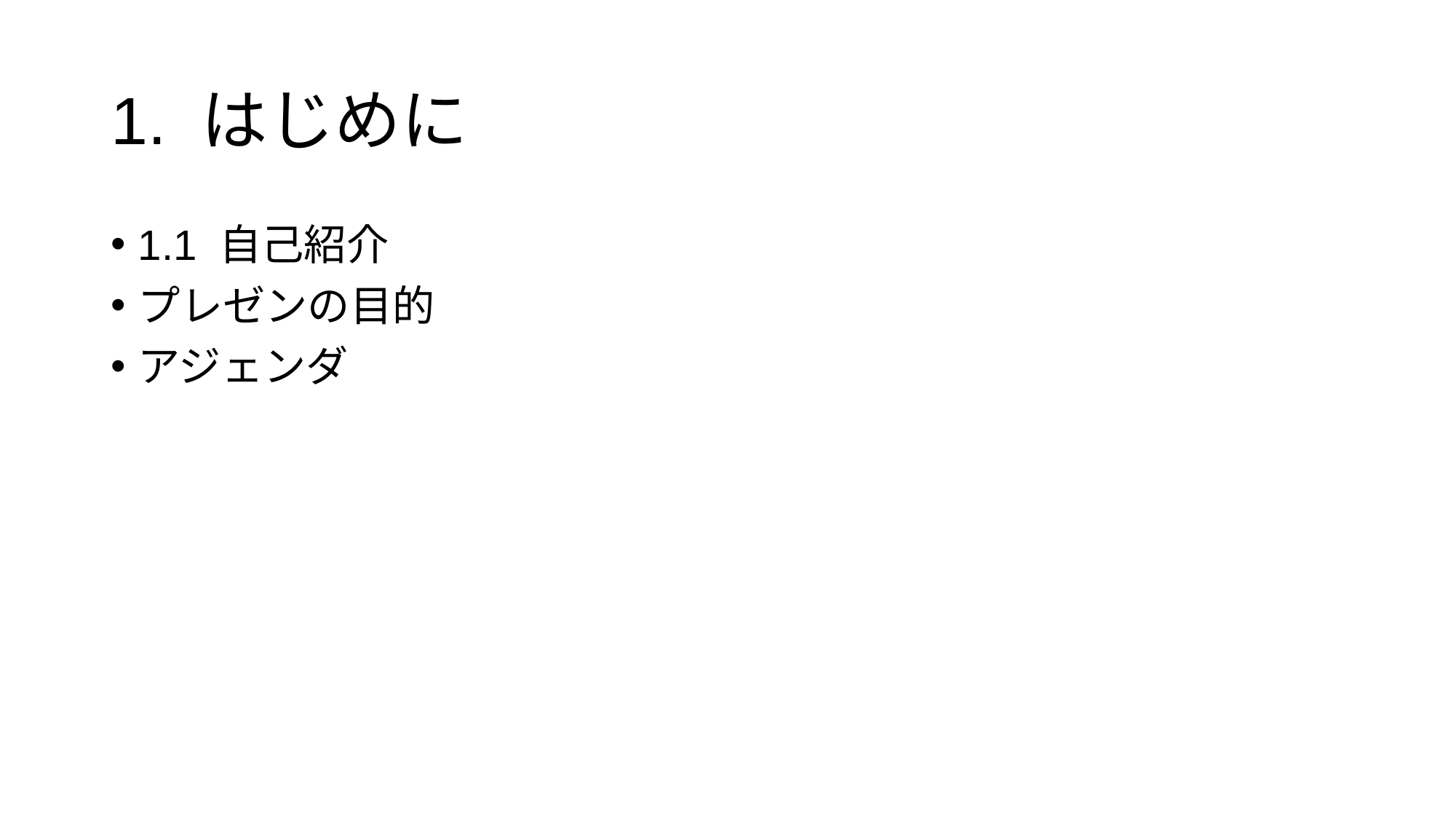

# 1. はじめに
1.1 自己紹介
プレゼンの目的
アジェンダ